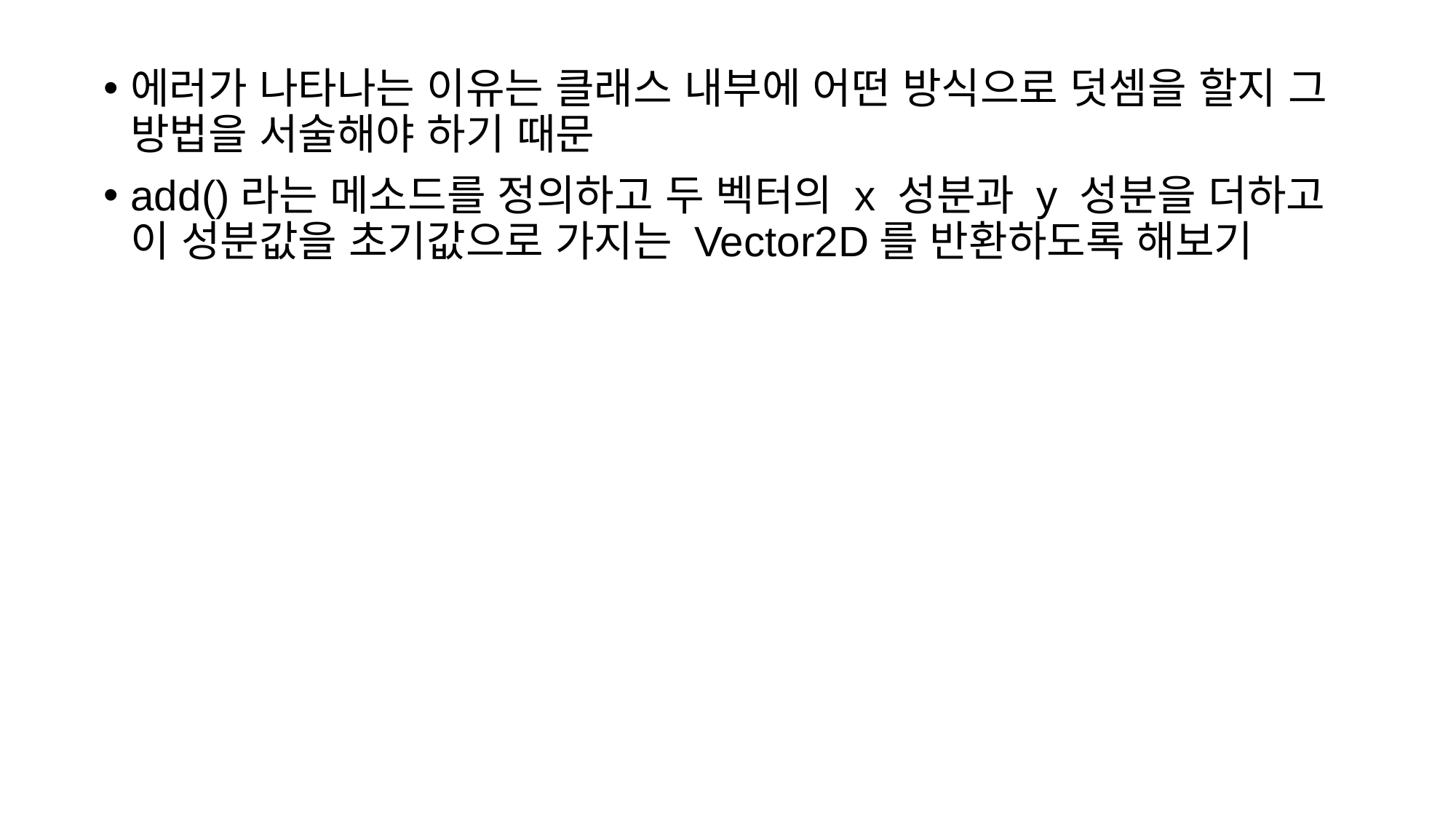

에러가 나타나는 이유는 클래스 내부에 어떤 방식으로 덧셈을 할지 그 방법을 서술해야 하기 때문
add()라는 메소드를 정의하고 두 벡터의 x 성분과 y 성분을 더하고 이 성분값을 초기값으로 가지는 Vector2D를 반환하도록 해보기